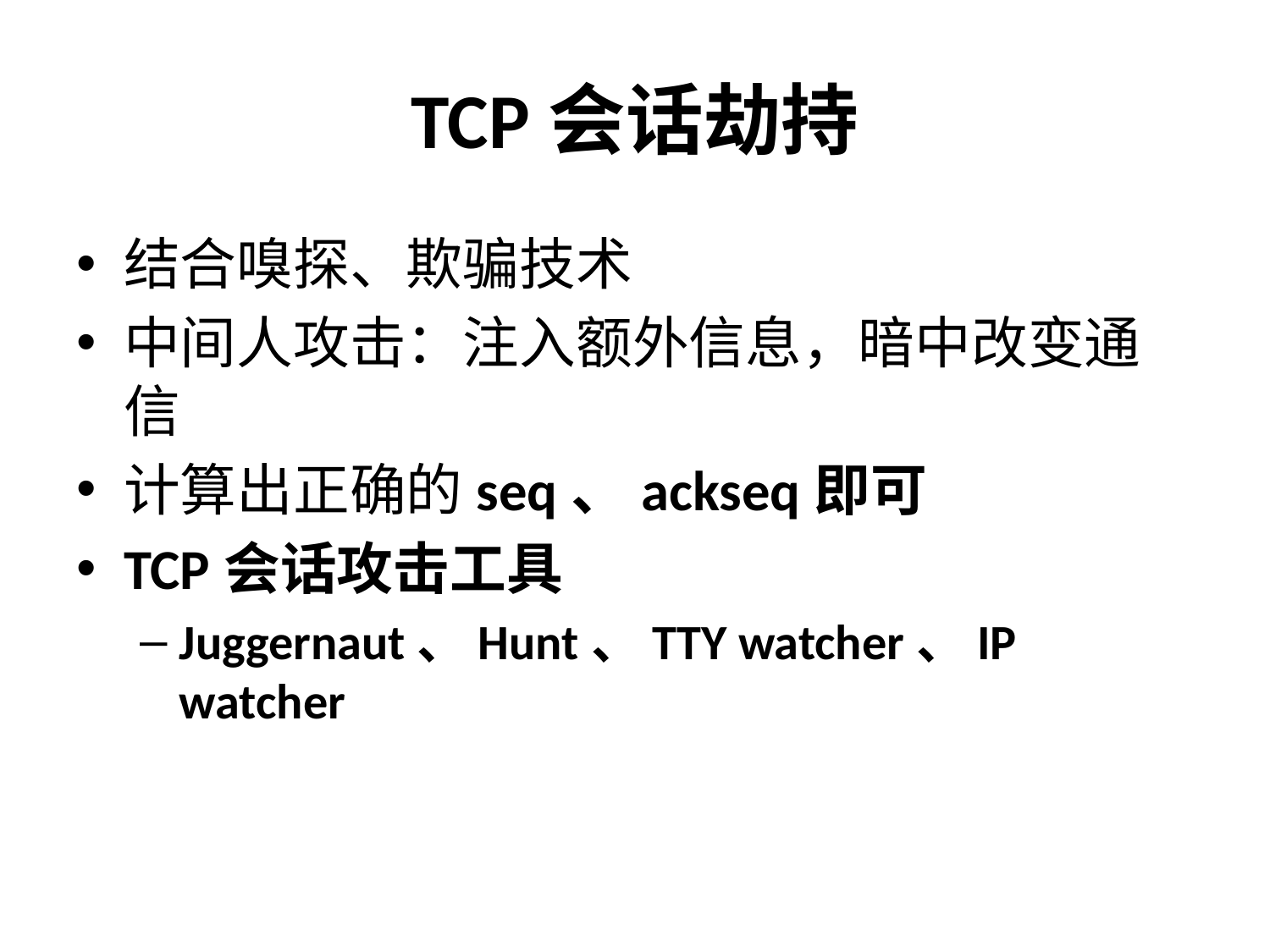

# TCP会话劫持
结合嗅探、欺骗技术
中间人攻击：注入额外信息，暗中改变通信
计算出正确的seq、ackseq即可
TCP会话攻击工具
Juggernaut、Hunt、TTY watcher、IP watcher